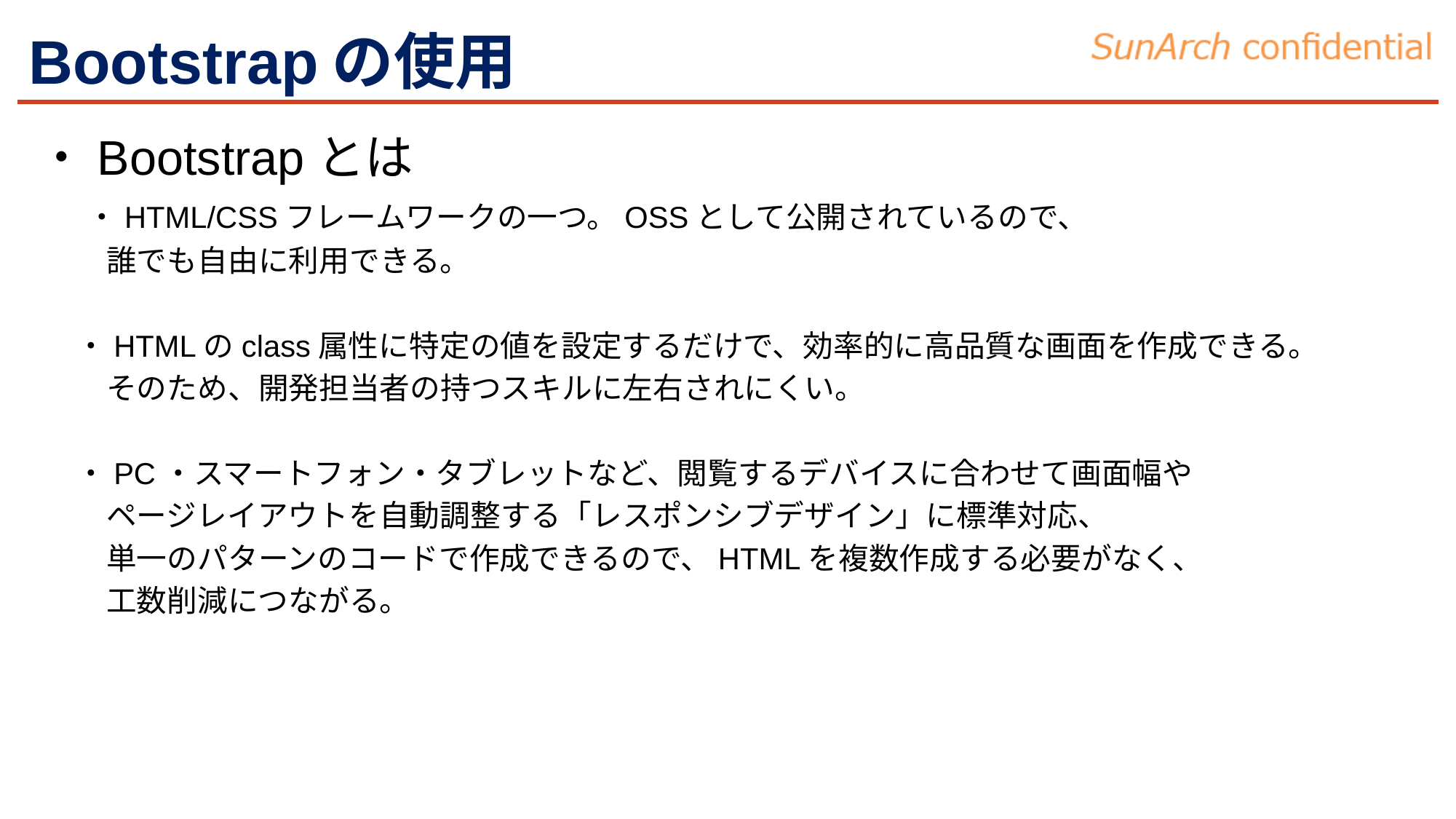

# Bootstrapの使用
・Bootstrapとは
    ・HTML/CSSフレームワークの一つ。OSSとして公開されているので、
　　 誰でも自由に利用できる。

　 ・HTMLのclass属性に特定の値を設定するだけで、効率的に高品質な画面を作成できる。
　　 そのため、開発担当者の持つスキルに左右されにくい。

　 ・PC・スマートフォン・タブレットなど、閲覧するデバイスに合わせて画面幅や
　　 ページレイアウトを自動調整する「レスポンシブデザイン」に標準対応、
　　 単一のパターンのコードで作成できるので、HTMLを複数作成する必要がなく、
　　 工数削減につながる。